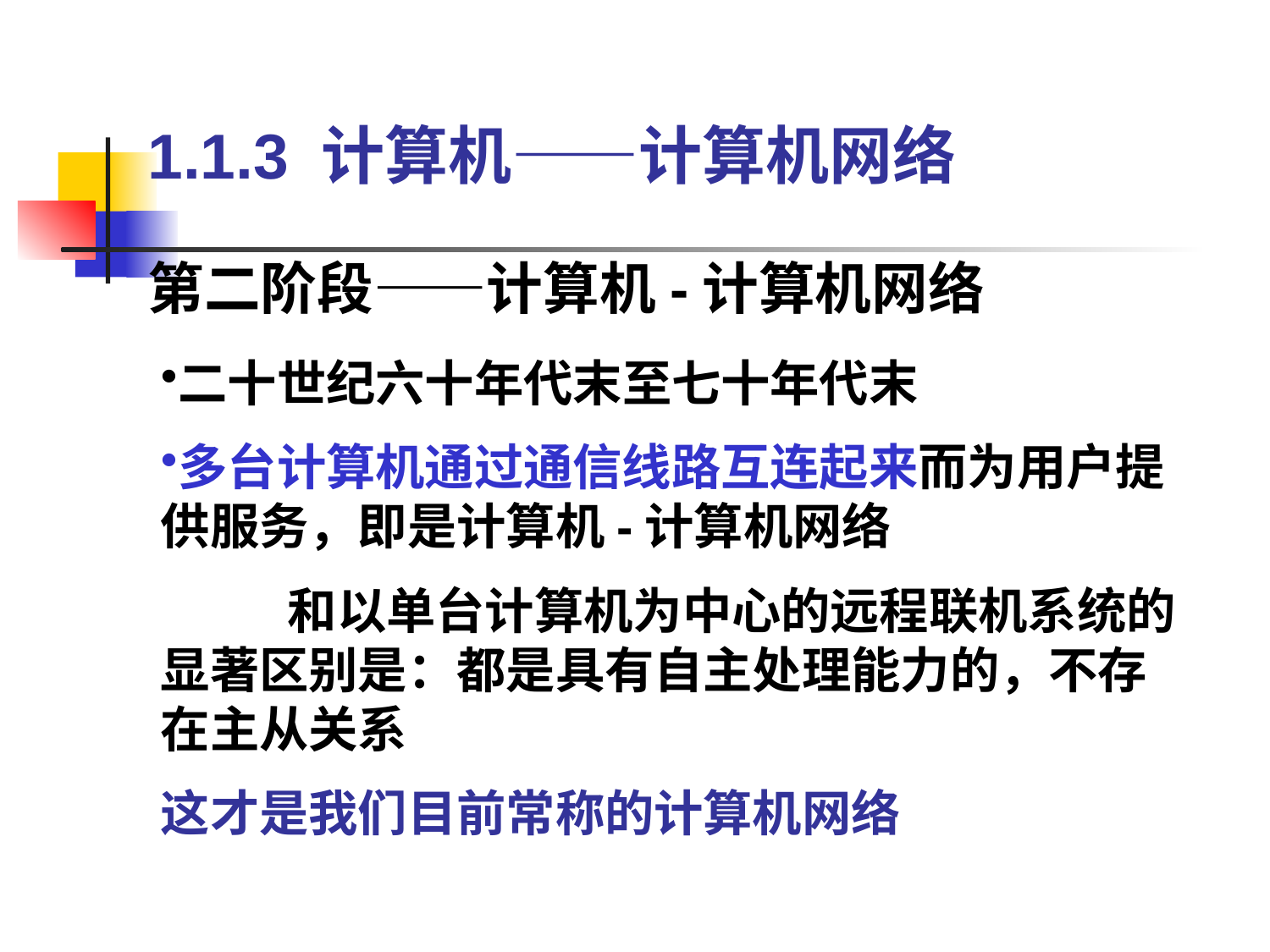

# 1.1.3 计算机——计算机网络
第二阶段——计算机-计算机网络
二十世纪六十年代末至七十年代末
多台计算机通过通信线路互连起来而为用户提供服务，即是计算机-计算机网络
	和以单台计算机为中心的远程联机系统的显著区别是：都是具有自主处理能力的，不存在主从关系
这才是我们目前常称的计算机网络